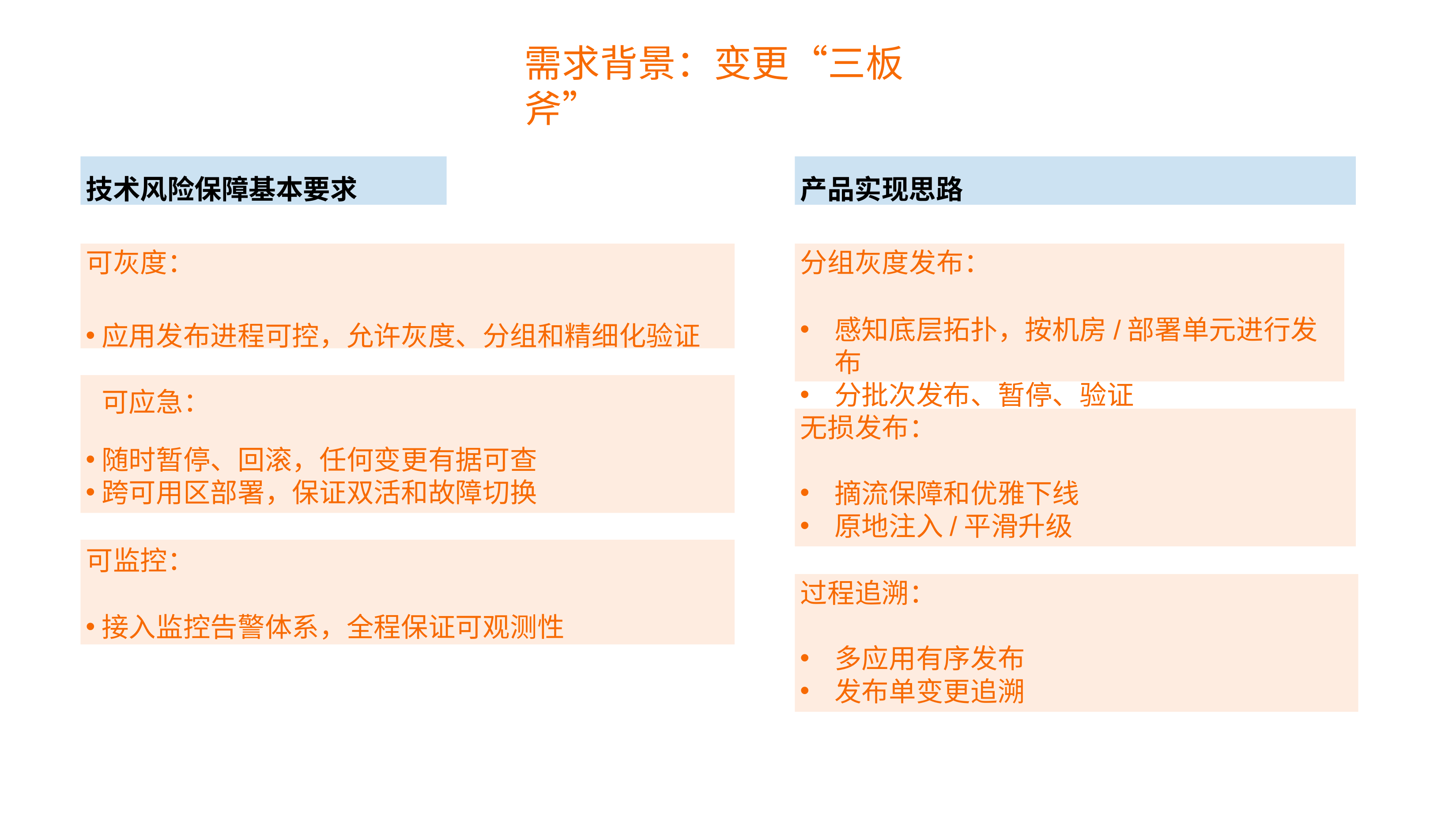

# 需求背景：变更“三板斧”
技术风险保障基本要求
产品实现思路

可灰度：
应用发布进程可控，允许灰度、分组和精细化验证 可应急：
随时暂停、回滚，任何变更有据可查
跨可用区部署，保证双活和故障切换

可监控：

接入监控告警体系，全程保证可观测性
分组灰度发布：

感知底层拓扑，按机房/部署单元进行发布
分批次发布、暂停、验证

无损发布：
摘流保障和优雅下线
原地注入/平滑升级

过程追溯：
多应用有序发布
发布单变更追溯